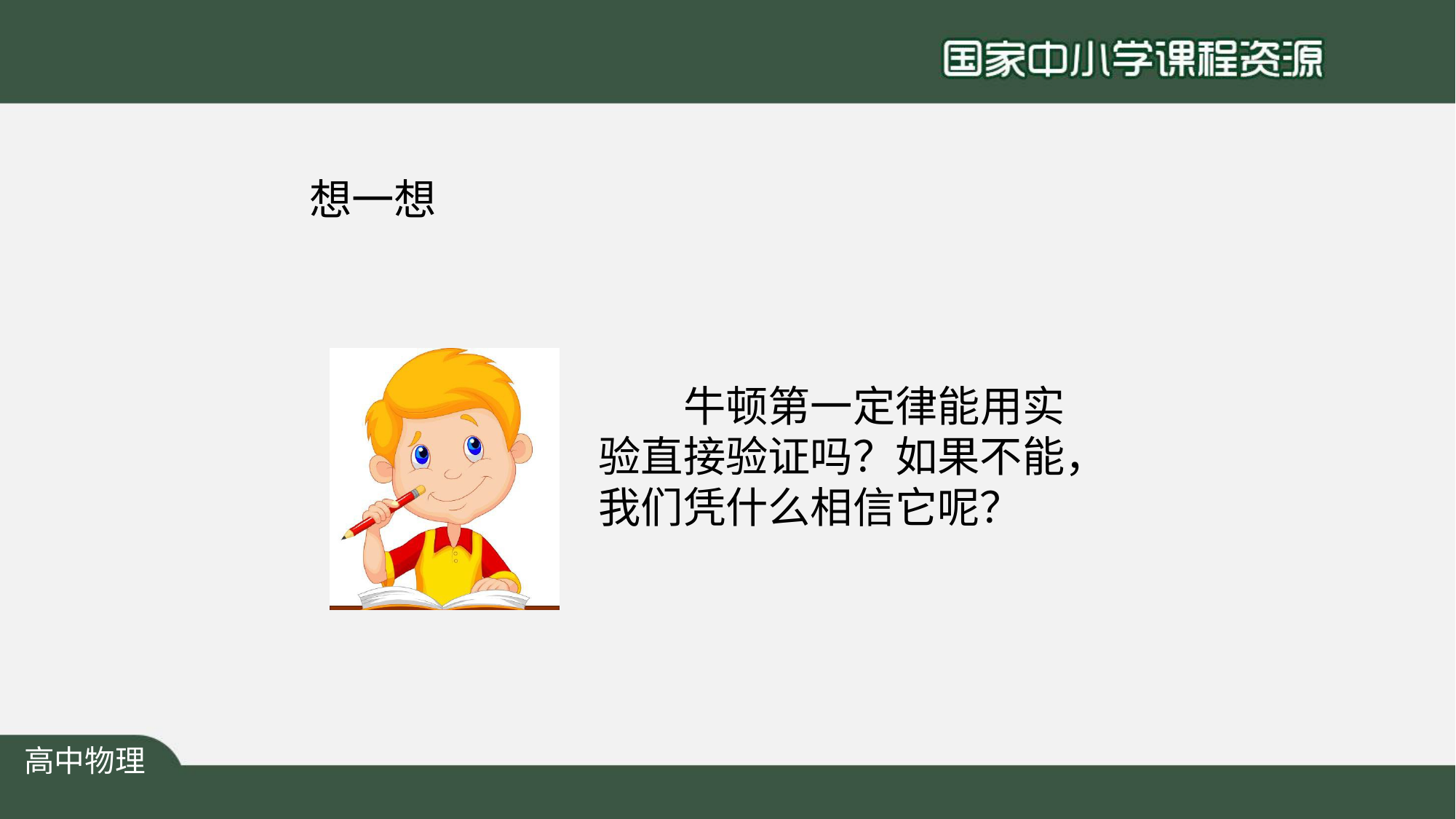

想一想

牛顿第一定律能用实 验直接验证吗？如果不能， 我们凭什么相信它呢？
高中物理